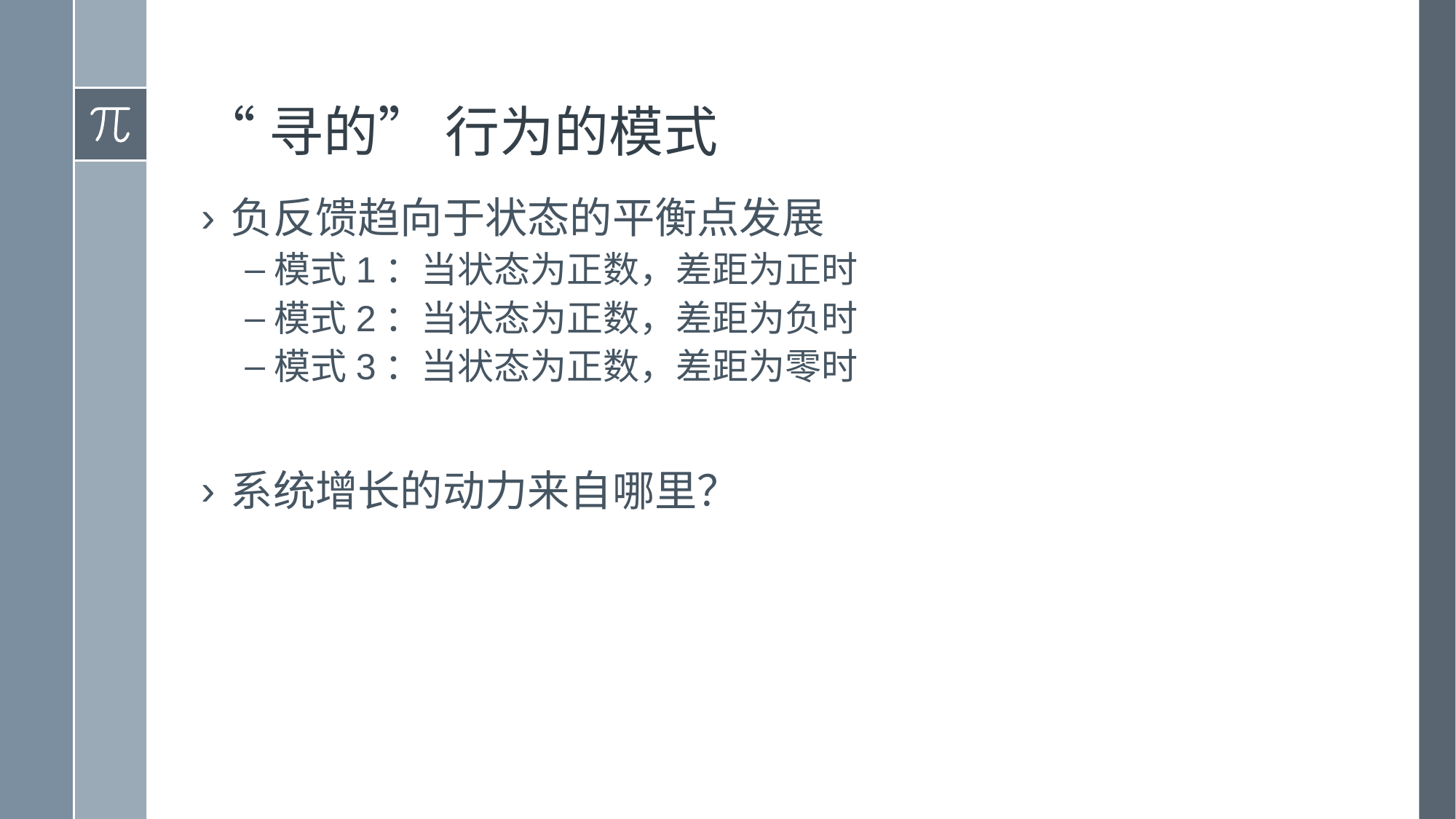

# “寻的” 行为的模式
负反馈趋向于状态的平衡点发展
模式1：当状态为正数，差距为正时
模式2：当状态为正数，差距为负时
模式3：当状态为正数，差距为零时

系统增长的动力来自哪里？